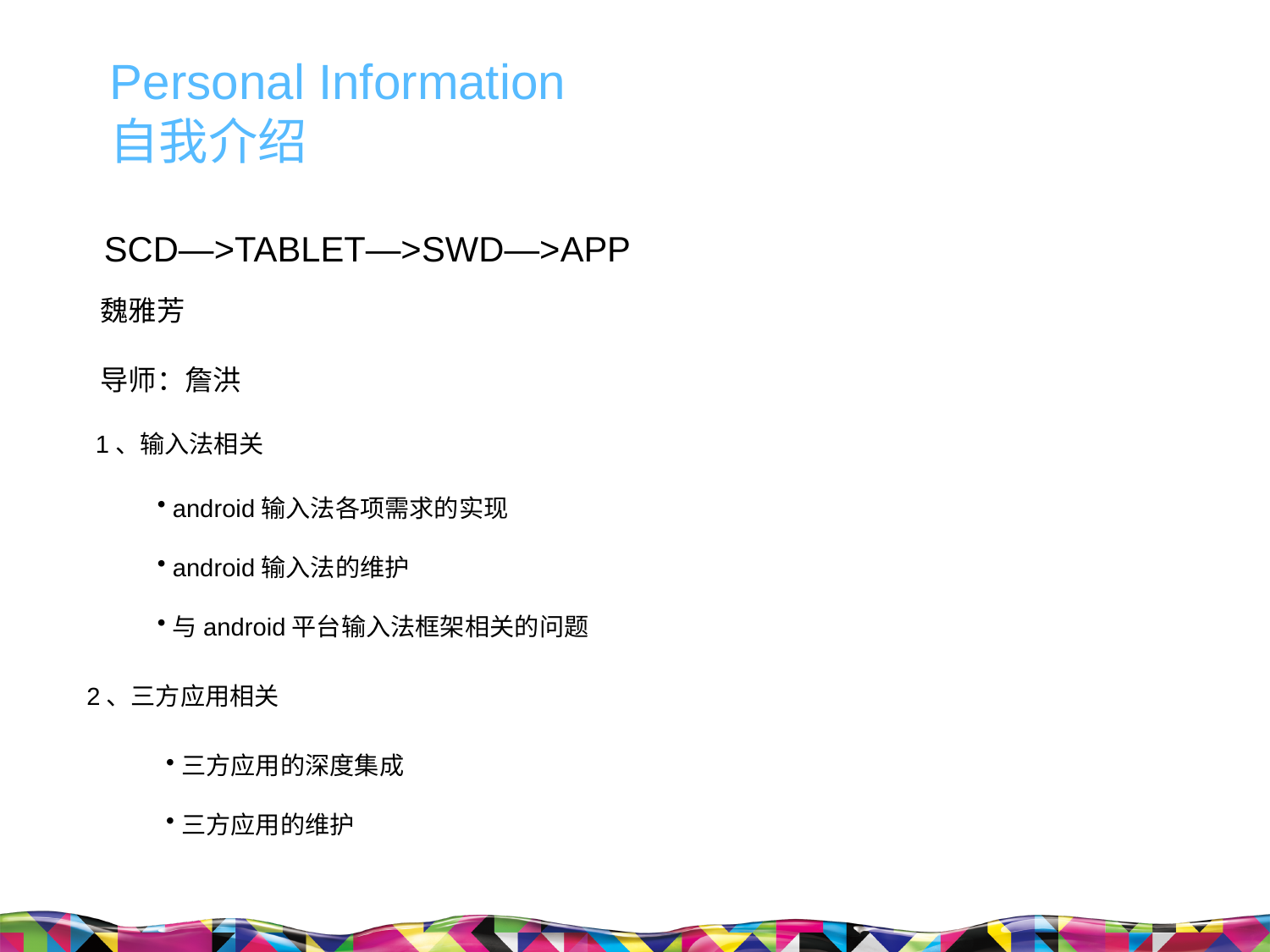

Personal Information
自我介绍
SCD—>TABLET—>SWD—>APP
魏雅芳
导师：詹洪
1、输入法相关
android输入法各项需求的实现

android输入法的维护

与android平台输入法框架相关的问题
2、三方应用相关
三方应用的深度集成

三方应用的维护